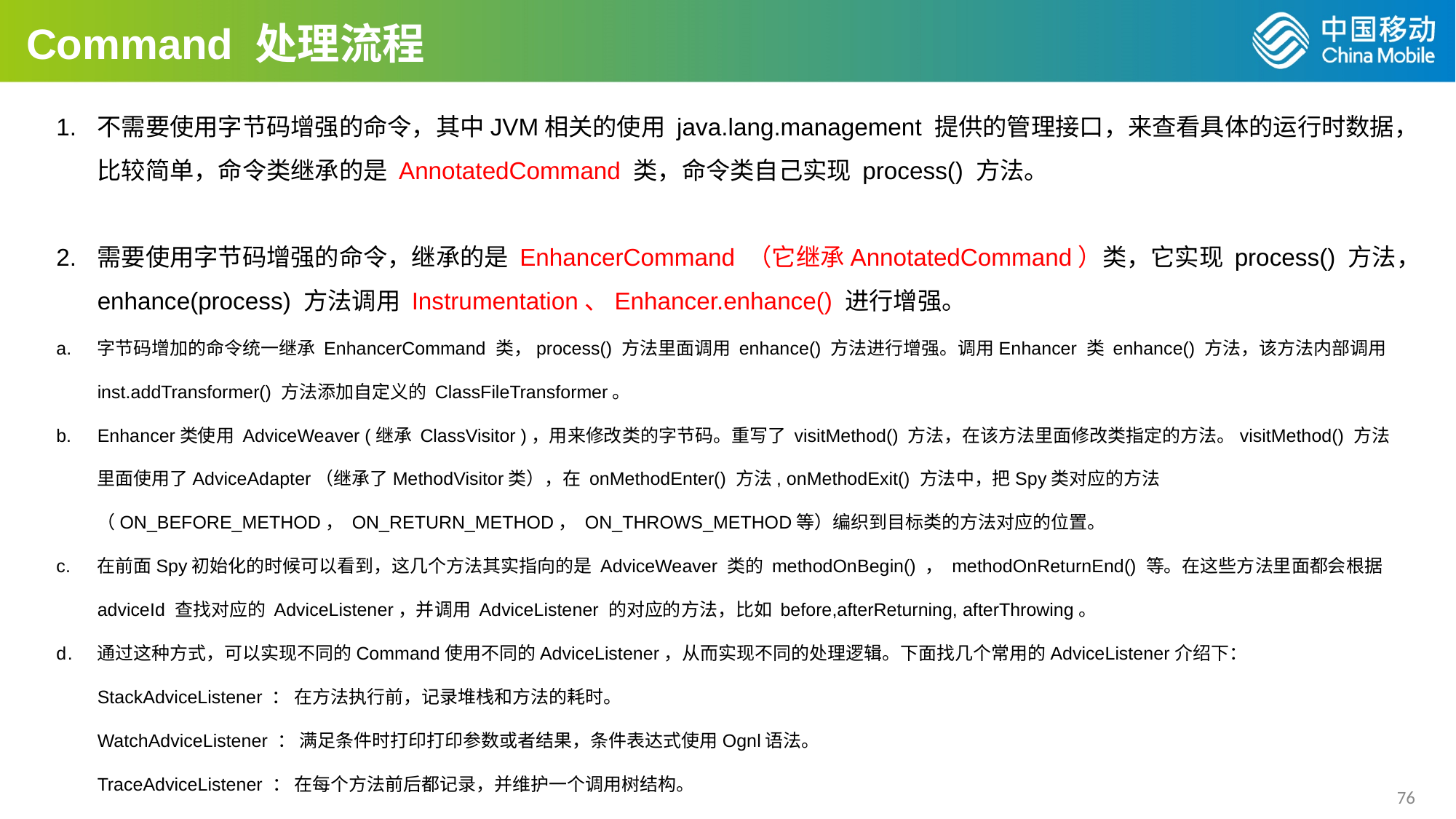

Command 处理流程
不需要使用字节码增强的命令，其中JVM相关的使用 java.lang.management 提供的管理接口，来查看具体的运行时数据，比较简单，命令类继承的是 AnnotatedCommand 类，命令类自己实现 process() 方法。

需要使用字节码增强的命令，继承的是 EnhancerCommand （它继承AnnotatedCommand）类，它实现 process() 方法，enhance(process) 方法调用 Instrumentation、Enhancer.enhance() 进行增强。
字节码增加的命令统一继承 EnhancerCommand 类，process() 方法里面调用 enhance() 方法进行增强。调用Enhancer 类 enhance() 方法，该方法内部调用 inst.addTransformer() 方法添加自定义的 ClassFileTransformer。
Enhancer类使用 AdviceWeaver (继承 ClassVisitor )，用来修改类的字节码。重写了 visitMethod() 方法，在该方法里面修改类指定的方法。visitMethod() 方法里面使用了AdviceAdapter（继承了MethodVisitor类），在 onMethodEnter() 方法, onMethodExit() 方法中，把Spy类对应的方法（ON_BEFORE_METHOD， ON_RETURN_METHOD， ON_THROWS_METHOD等）编织到目标类的方法对应的位置。
在前面Spy初始化的时候可以看到，这几个方法其实指向的是 AdviceWeaver 类的 methodOnBegin() ， methodOnReturnEnd() 等。在这些方法里面都会根据 adviceId 查找对应的 AdviceListener，并调用 AdviceListener 的对应的方法，比如 before,afterReturning, afterThrowing。
通过这种方式，可以实现不同的Command使用不同的AdviceListener，从而实现不同的处理逻辑。下面找几个常用的AdviceListener介绍下：StackAdviceListener ： 在方法执行前，记录堆栈和方法的耗时。
WatchAdviceListener ： 满足条件时打印打印参数或者结果，条件表达式使用Ognl语法。
TraceAdviceListener ： 在每个方法前后都记录，并维护一个调用树结构。